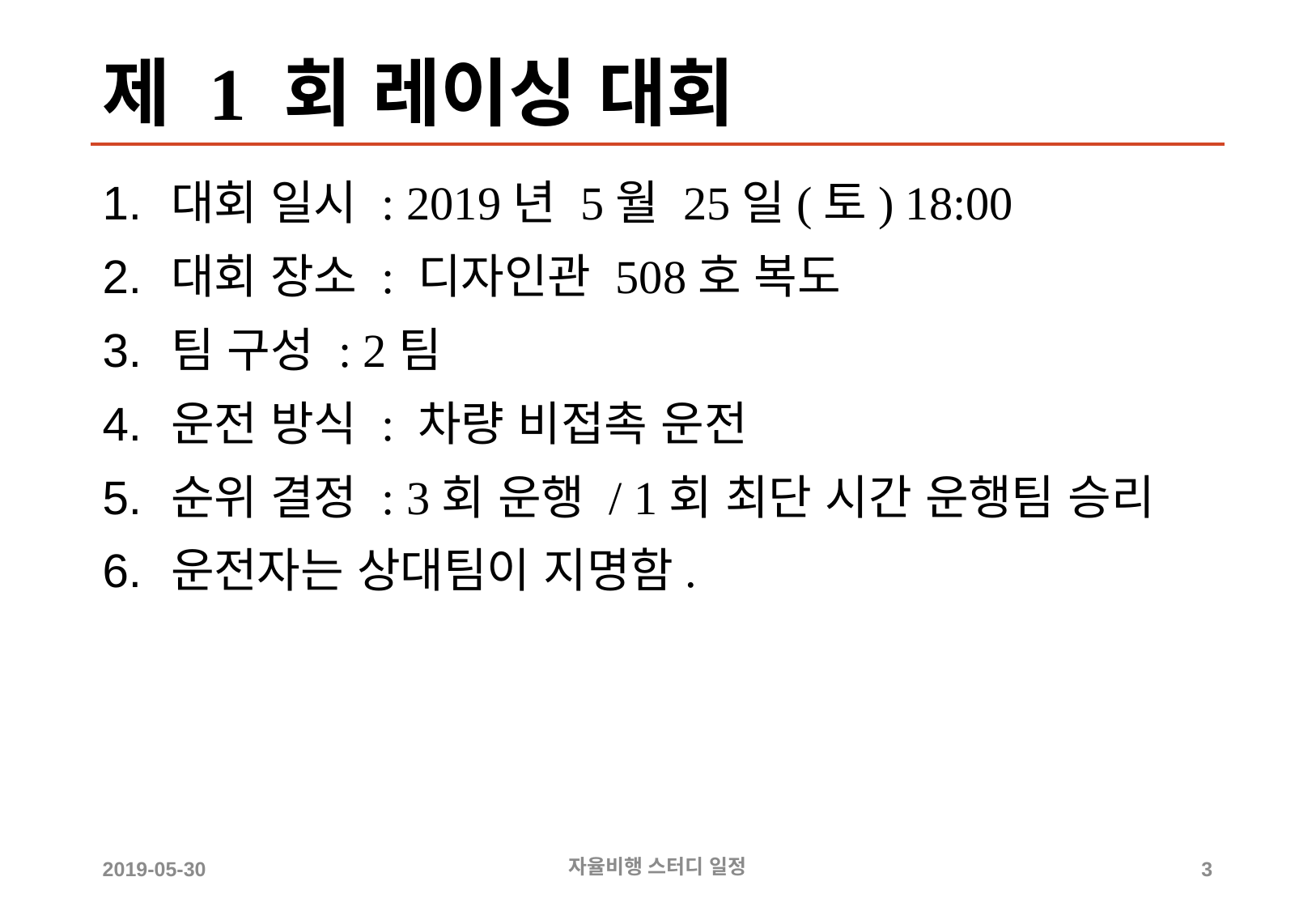

# 제 1 회 레이싱 대회
대회 일시 : 2019년 5월 25일(토) 18:00
대회 장소 : 디자인관 508호 복도
팀 구성 : 2팀
운전 방식 : 차량 비접촉 운전
순위 결정 : 3회 운행 / 1회 최단 시간 운행팀 승리
운전자는 상대팀이 지명함.
2019-05-30
자율비행 스터디 일정
3